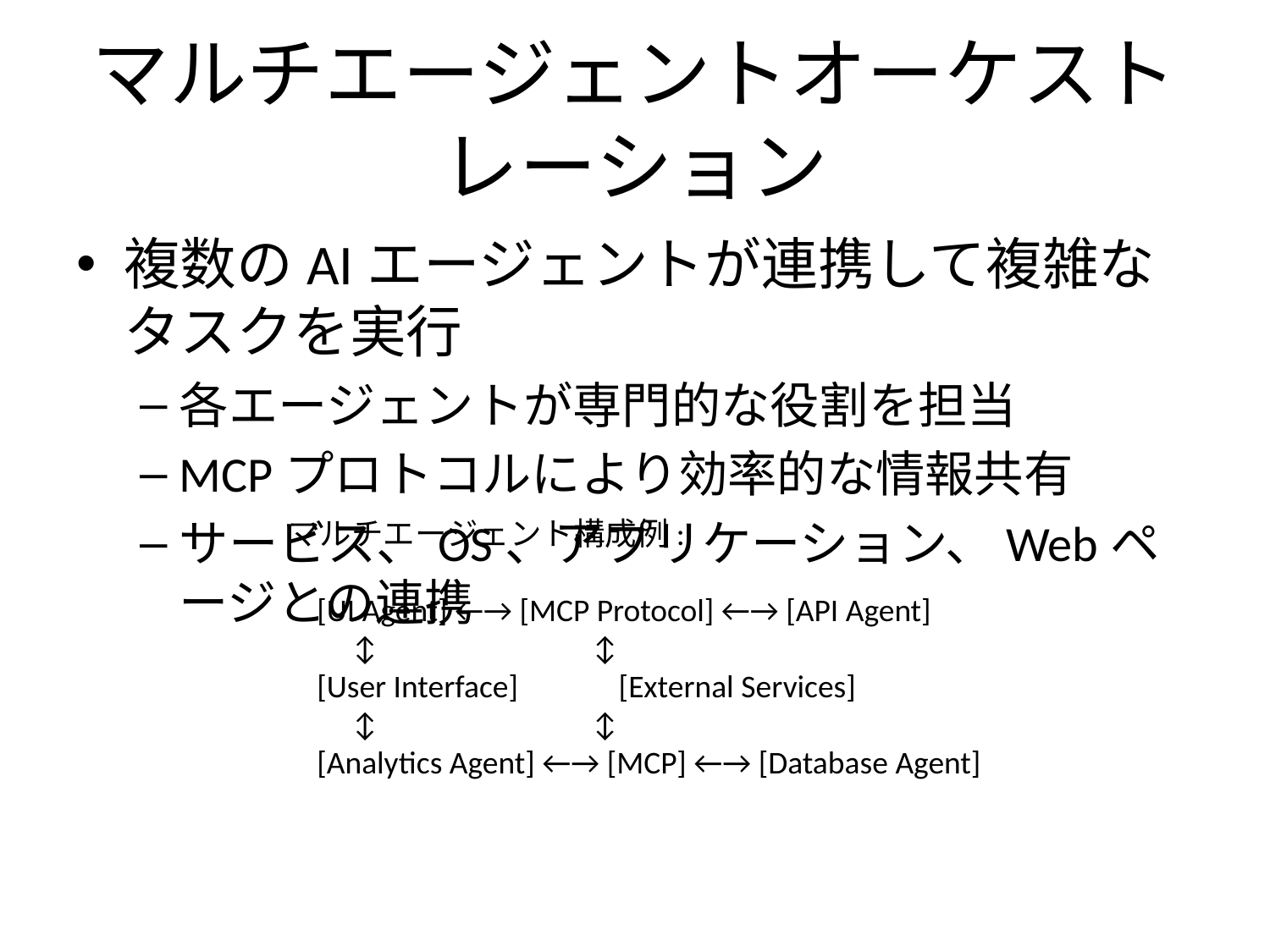

# マルチエージェントオーケストレーション
複数のAIエージェントが連携して複雑なタスクを実行
各エージェントが専門的な役割を担当
MCPプロトコルにより効率的な情報共有
サービス、OS、アプリケーション、Webページとの連携
マルチエージェント構成例:

    [UI Agent] ←→ [MCP Protocol] ←→ [API Agent]
         ↕                              ↕
    [User Interface]              [External Services]
         ↕                              ↕
    [Analytics Agent] ←→ [MCP] ←→ [Database Agent]